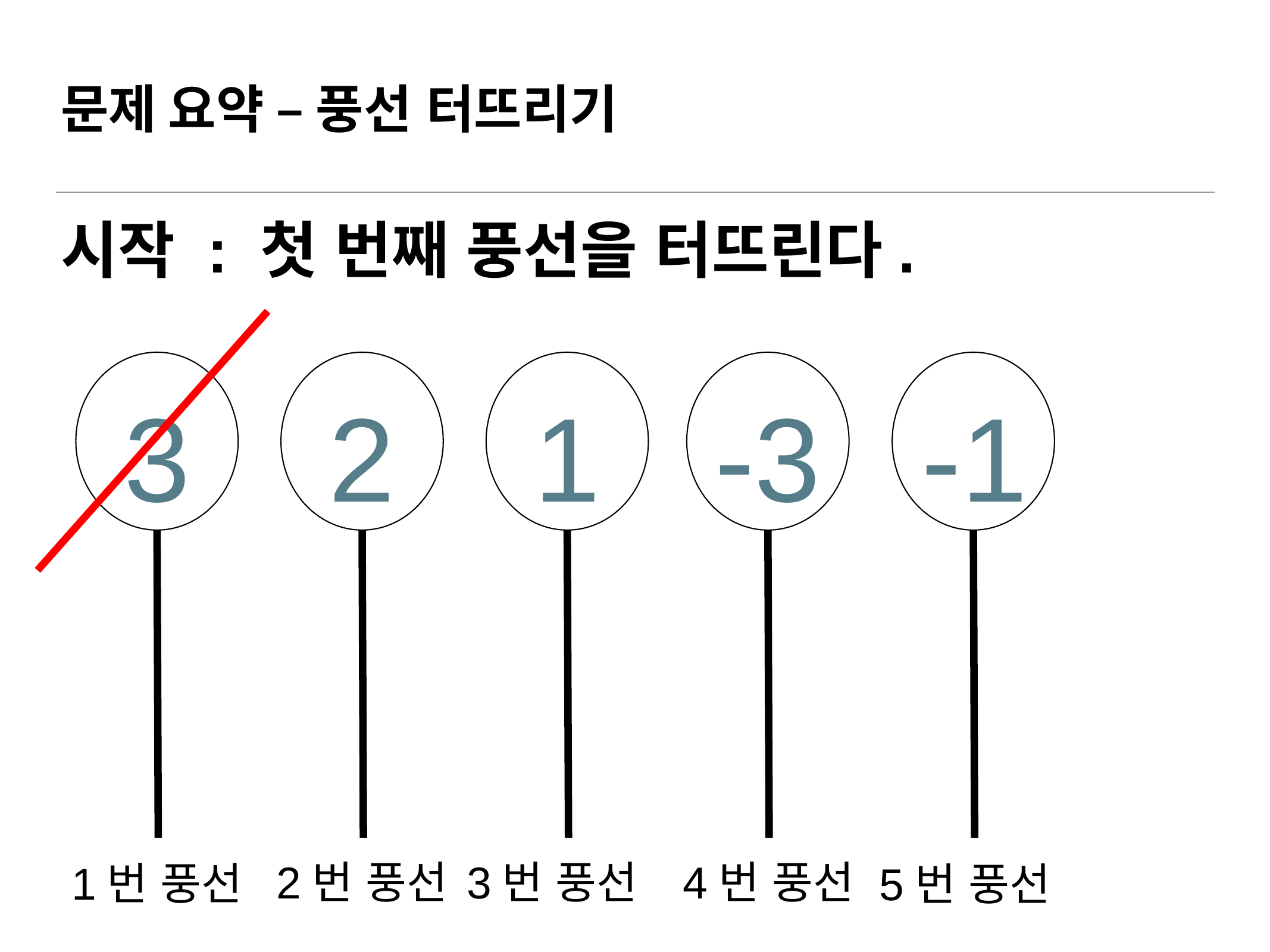

# 문제 요약 – 풍선 터뜨리기
시작 : 첫 번째 풍선을 터뜨린다.

3

2

1

-3

-1
2번 풍선
3번 풍선
4번 풍선
1번 풍선
5번 풍선